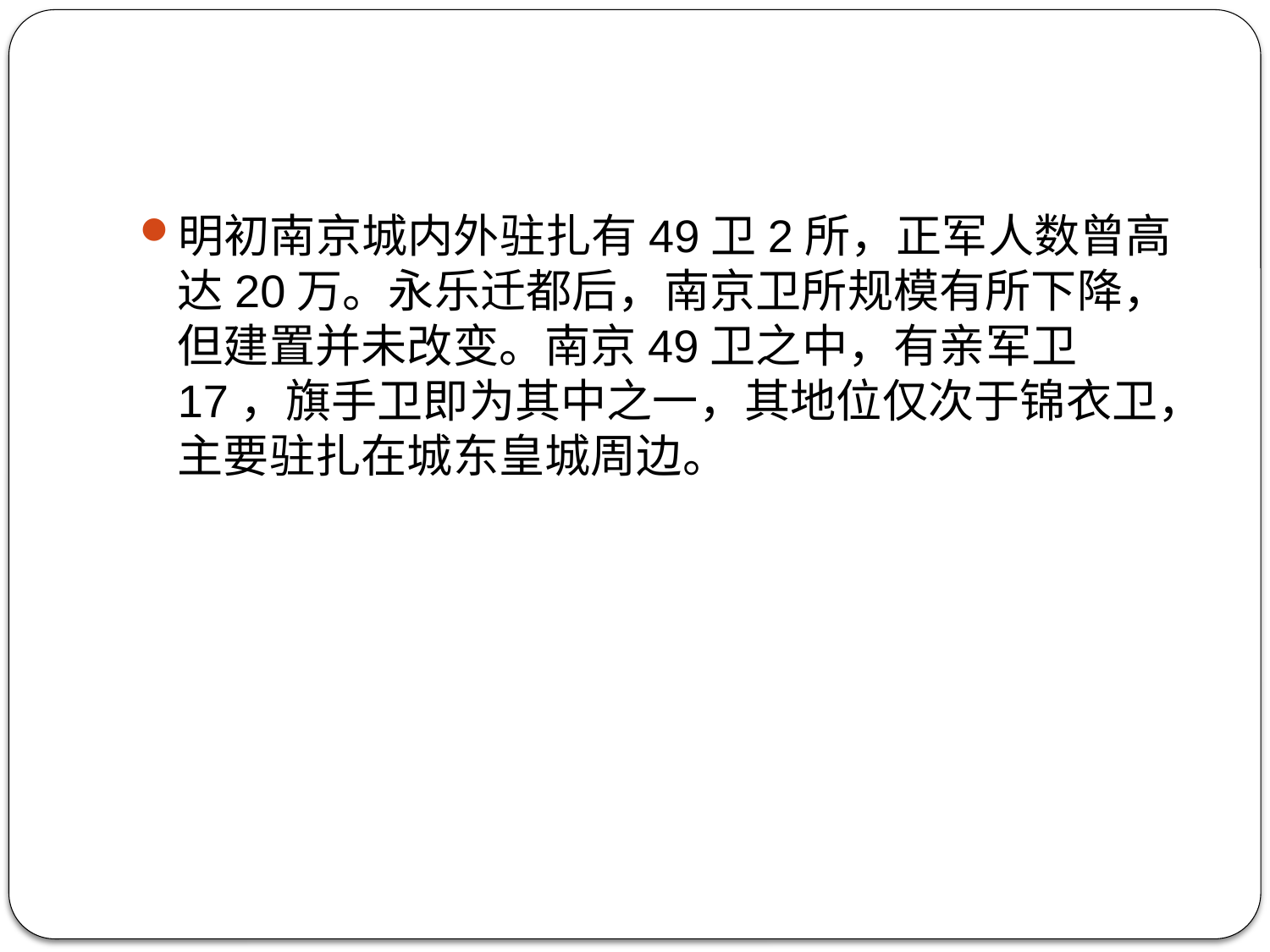

#
明初南京城内外驻扎有49卫2所，正军人数曾高达20万。永乐迁都后，南京卫所规模有所下降，但建置并未改变。南京49卫之中，有亲军卫17，旗手卫即为其中之一，其地位仅次于锦衣卫，主要驻扎在城东皇城周边。